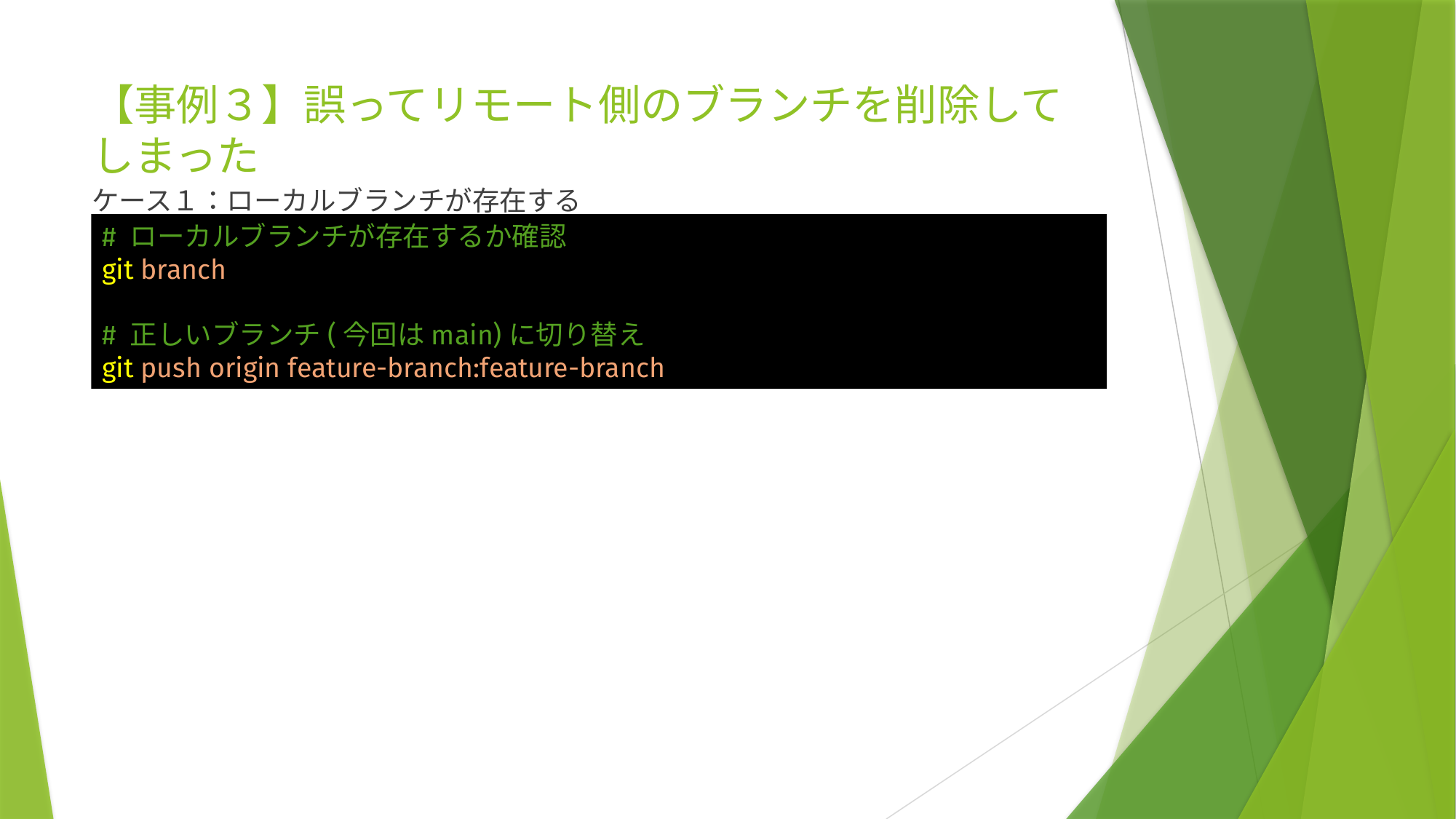

# 【事例３】誤ってリモート側のブランチを削除してしまった
ケース１：ローカルブランチが存在する
# ローカルブランチが存在するか確認
git branch

# 正しいブランチ(今回はmain)に切り替え
git push origin feature-branch:feature-branch